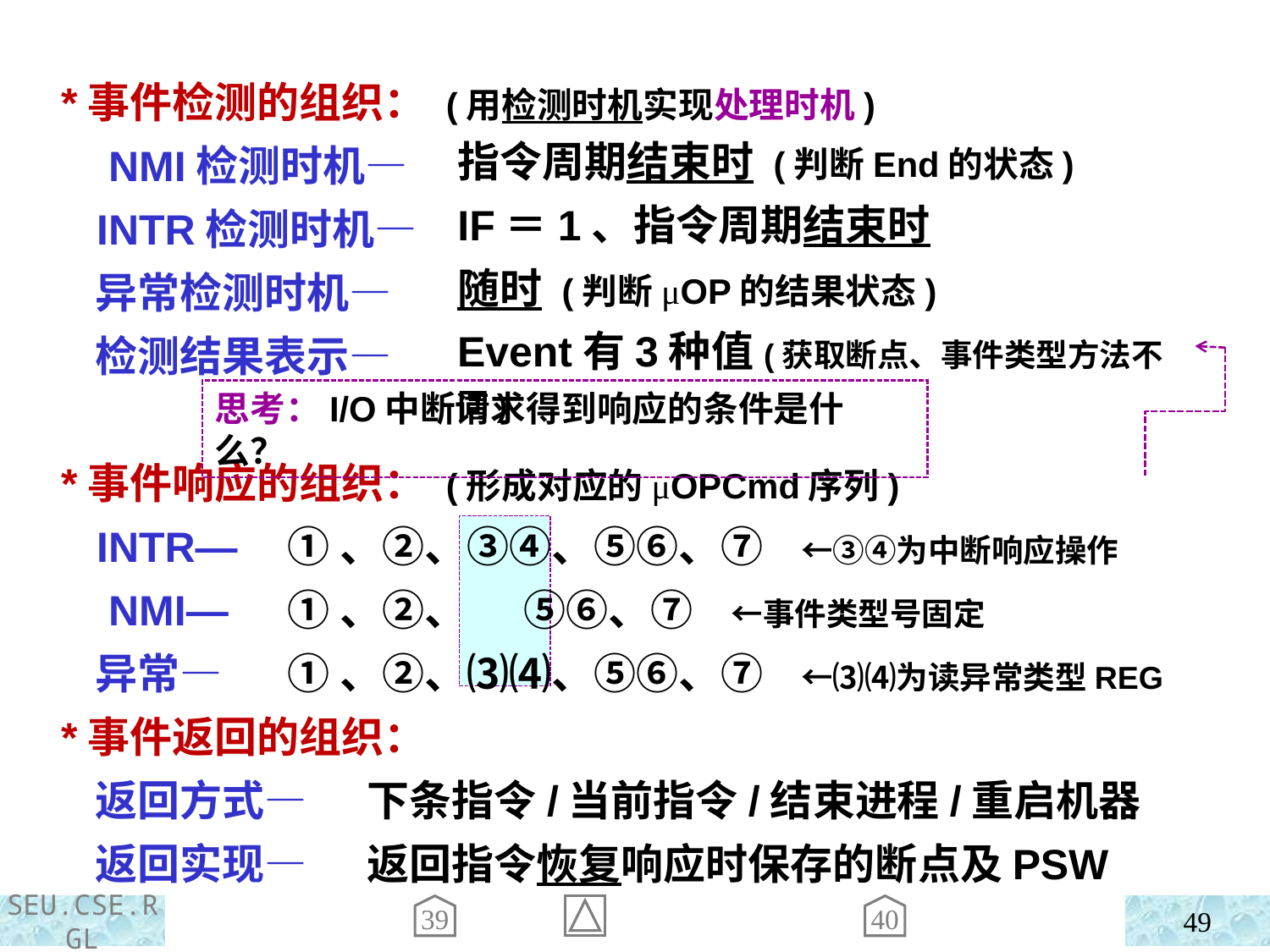

*事件检测的组织： (用检测时机实现处理时机)
      NMI检测时机—
     INTR检测时机—
     异常检测时机—
     检测结果表示—

  *事件响应的组织： (形成对应的μOPCmd序列)
     INTR—
      NMI—
     异常—
  *事件返回的组织：
     返回方式—
     返回实现—
指令周期结束时 (判断End的状态)
IF＝1、指令周期结束时
随时 (判断μOP的结果状态)
Event有3种值(获取断点、事件类型方法不同)
思考：I/O中断请求得到响应的条件是什么？
①、②、③④、⑤⑥、⑦    ←③④为中断响应操作
①、②、      ⑤⑥、⑦    ←事件类型号固定
①、②、⑶⑷、⑤⑥、⑦    ←⑶⑷为读异常类型REG

下条指令/当前指令/结束进程/重启机器
返回指令恢复响应时保存的断点及PSW

39
40
49